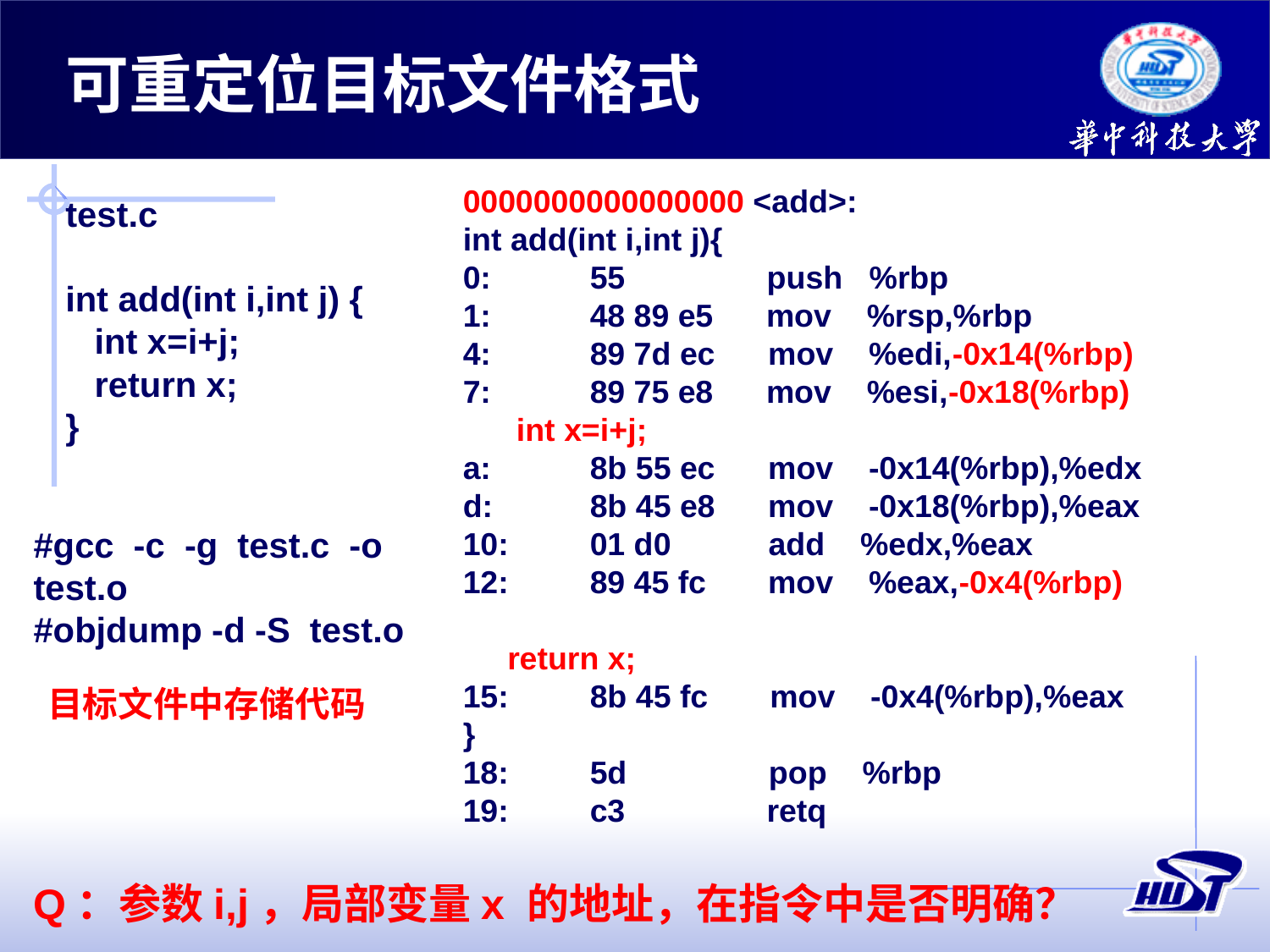

# 可重定位目标文件格式
0000000000000000 <add>:
int add(int i,int j){
0:	55                push   %rbp
1:	48 89 e5      mov    %rsp,%rbp
4:	89 7d ec      mov    %edi,-0x14(%rbp)
7:	89 75 e8      mov    %esi,-0x18(%rbp)
      int x=i+j;
a:	8b 55 ec      mov    -0x14(%rbp),%edx
d:	8b 45 e8      mov    -0x18(%rbp),%eax
10:	01 d0           add    %edx,%eax
12:	89 45 fc       mov    %eax,-0x4(%rbp)
     return x;
15:	8b 45 fc       mov    -0x4(%rbp),%eax
}
18:	5d                pop    %rbp
19:	c3                retq
test.c

int add(int i,int j) {
   int x=i+j;
   return x;
}

#gcc  -c  -g  test.c  -o  test.o
#objdump -d -S  test.o
目标文件中存储代码
Q：参数i,j，局部变量x 的地址，在指令中是否明确？